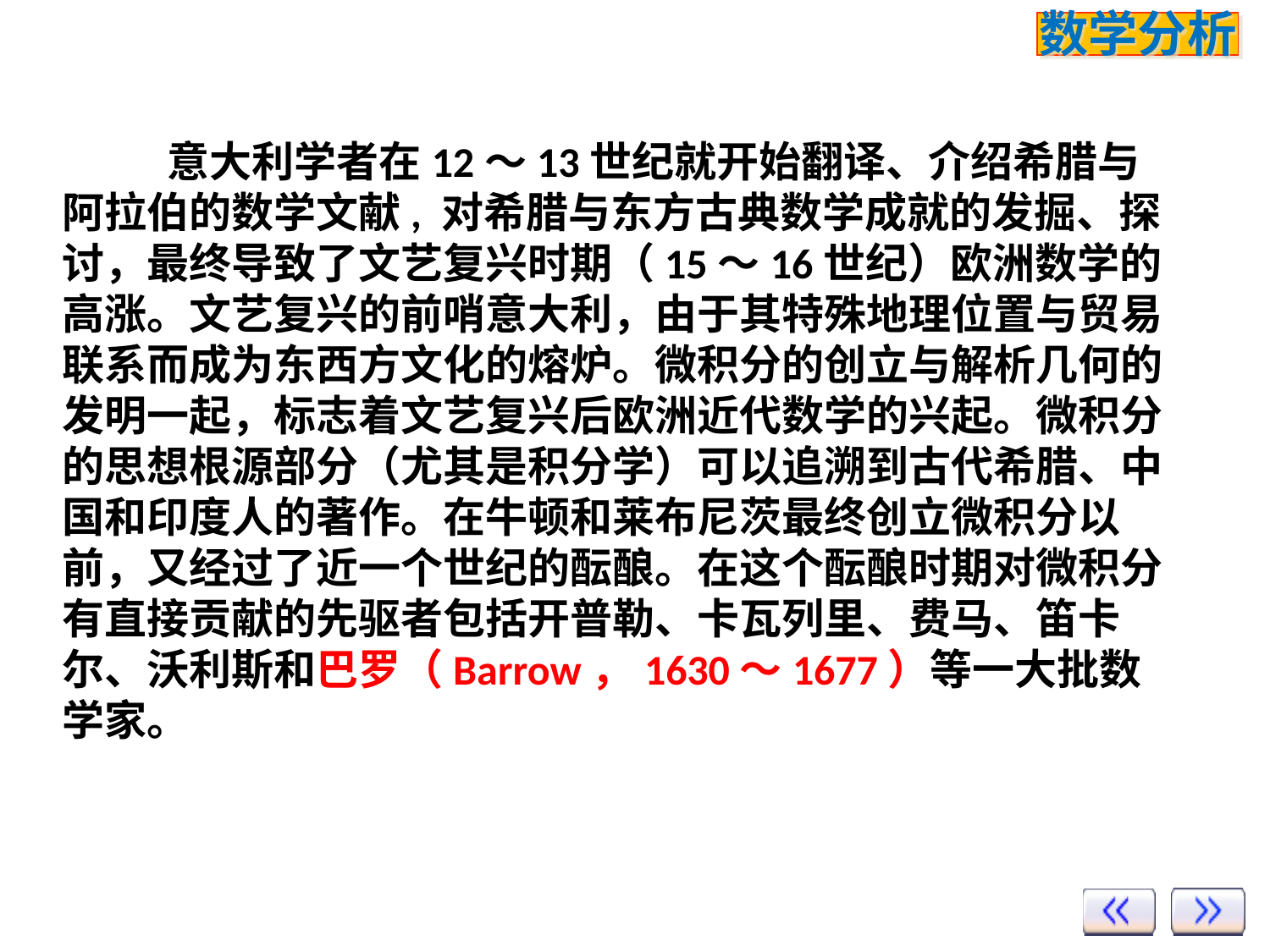

意大利学者在12～13世纪就开始翻译、介绍希腊与阿拉伯的数学文献, 对希腊与东方古典数学成就的发掘、探讨，最终导致了文艺复兴时期（15～16世纪）欧洲数学的高涨。文艺复兴的前哨意大利，由于其特殊地理位置与贸易联系而成为东西方文化的熔炉。微积分的创立与解析几何的发明一起，标志着文艺复兴后欧洲近代数学的兴起。微积分的思想根源部分（尤其是积分学）可以追溯到古代希腊、中国和印度人的著作。在牛顿和莱布尼茨最终创立微积分以前，又经过了近一个世纪的酝酿。在这个酝酿时期对微积分有直接贡献的先驱者包括开普勒、卡瓦列里、费马、笛卡尔、沃利斯和巴罗（Barrow，1630～1677）等一大批数学家。